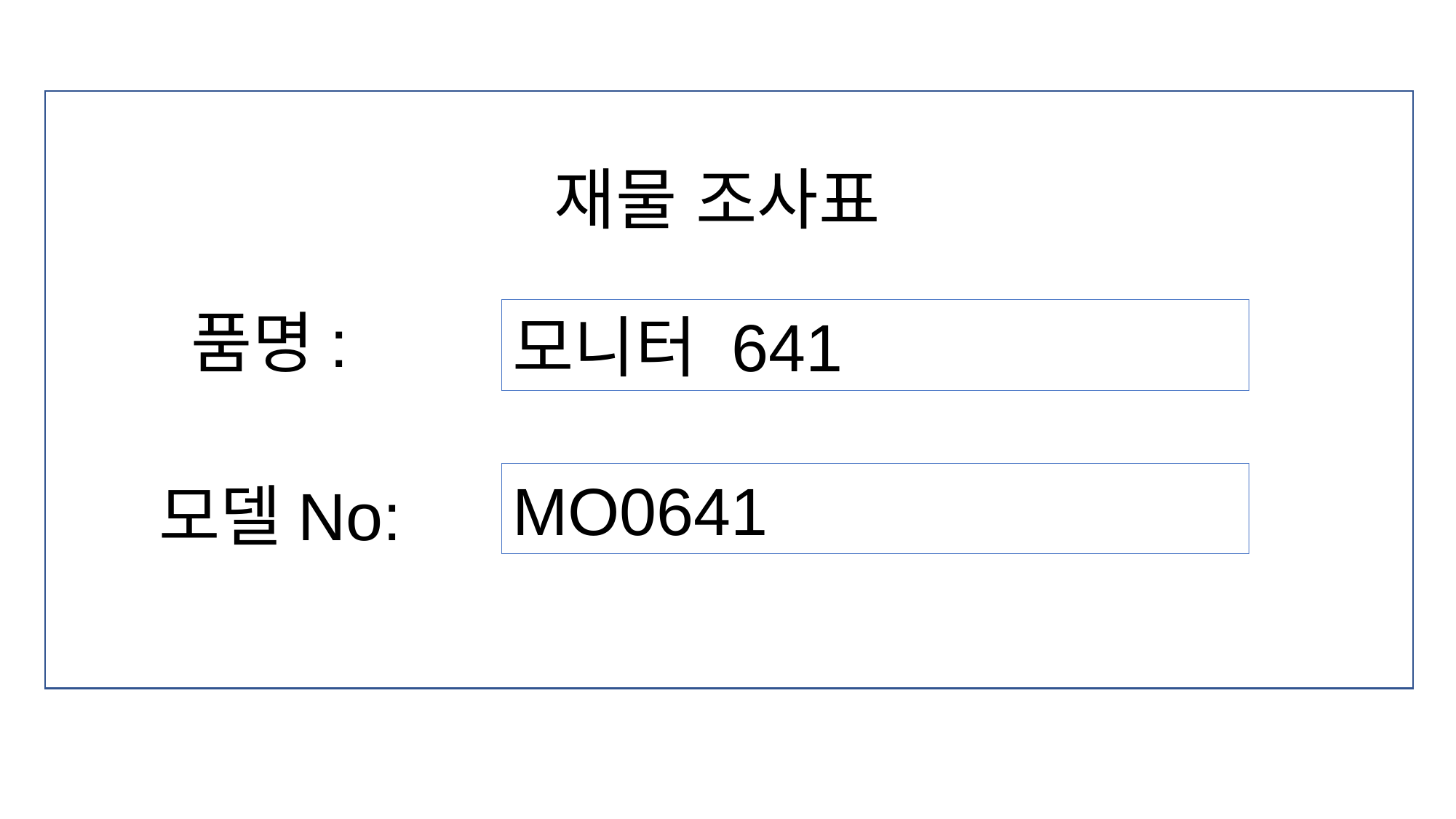

재물 조사표
품명:
모니터 641
MO0641
모델No: